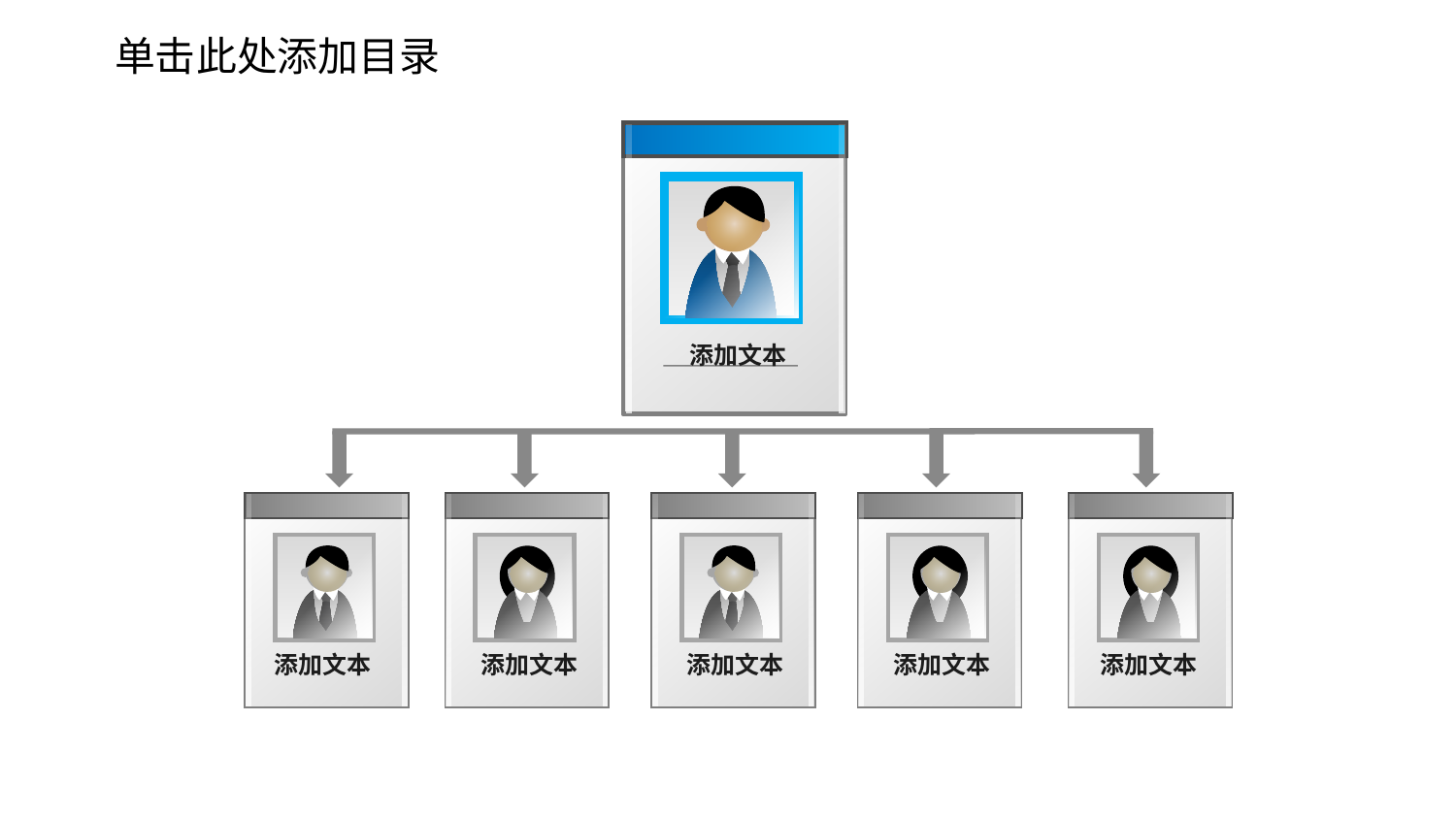

单击此处添加目录

添加文本

添加文本

添加文本

添加文本

添加文本

添加文本